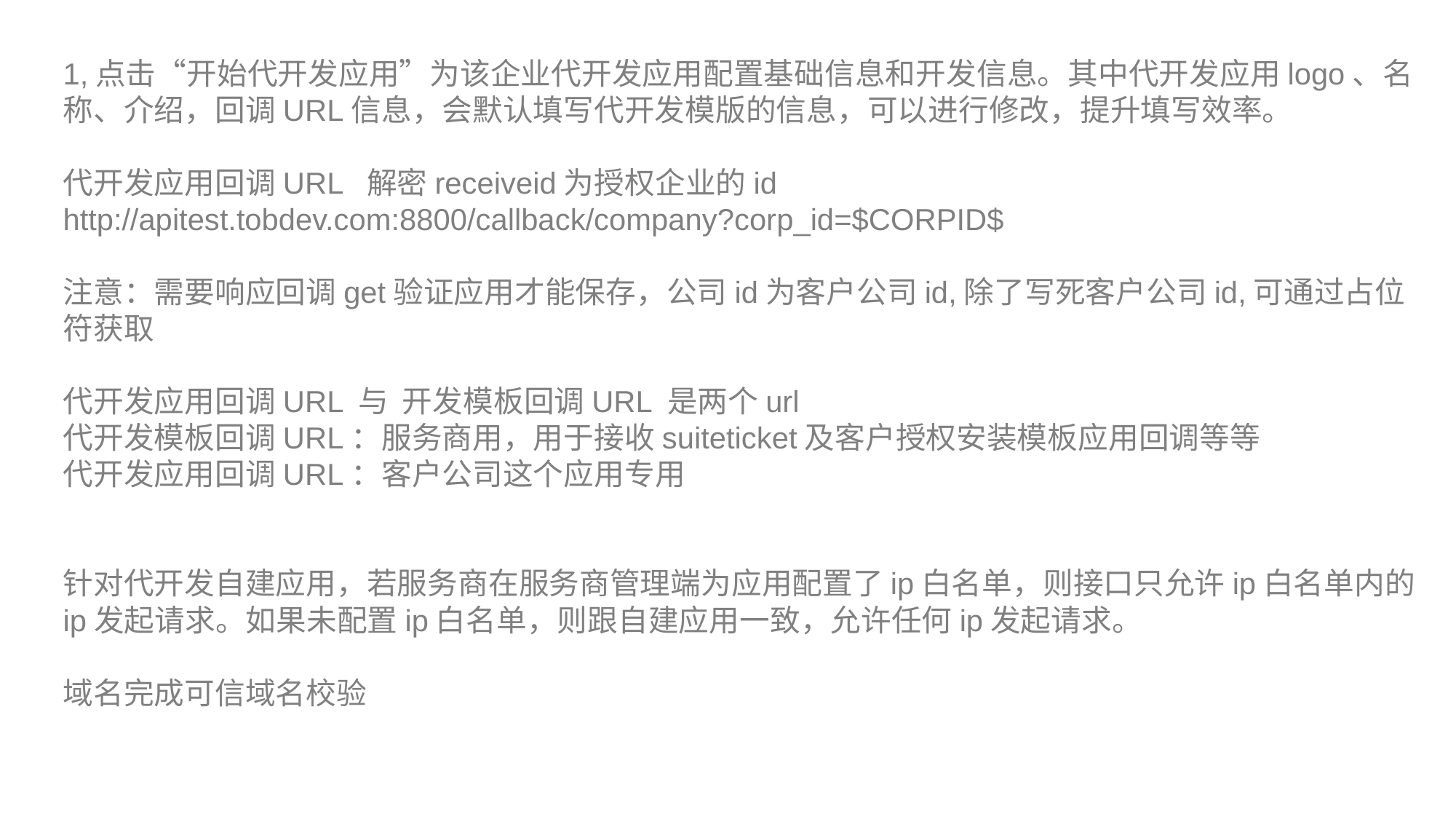

1,点击“开始代开发应用”为该企业代开发应用配置基础信息和开发信息。其中代开发应用logo、名称、介绍，回调URL信息，会默认填写代开发模版的信息，可以进行修改，提升填写效率。

代开发应用回调URL  解密receiveid为授权企业的id
http://apitest.tobdev.com:8800/callback/company?corp_id=$CORPID$

注意：需要响应回调get验证应用才能保存，公司id为客户公司id,除了写死客户公司id,可通过占位符获取

代开发应用回调URL 与  开发模板回调URL 是两个url
代开发模板回调URL：服务商用，用于接收suiteticket及客户授权安装模板应用回调等等
代开发应用回调URL：客户公司这个应用专用

针对代开发自建应用，若服务商在服务商管理端为应用配置了ip白名单，则接口只允许ip白名单内的ip发起请求。如果未配置ip白名单，则跟自建应用一致，允许任何ip发起请求。

域名完成可信域名校验